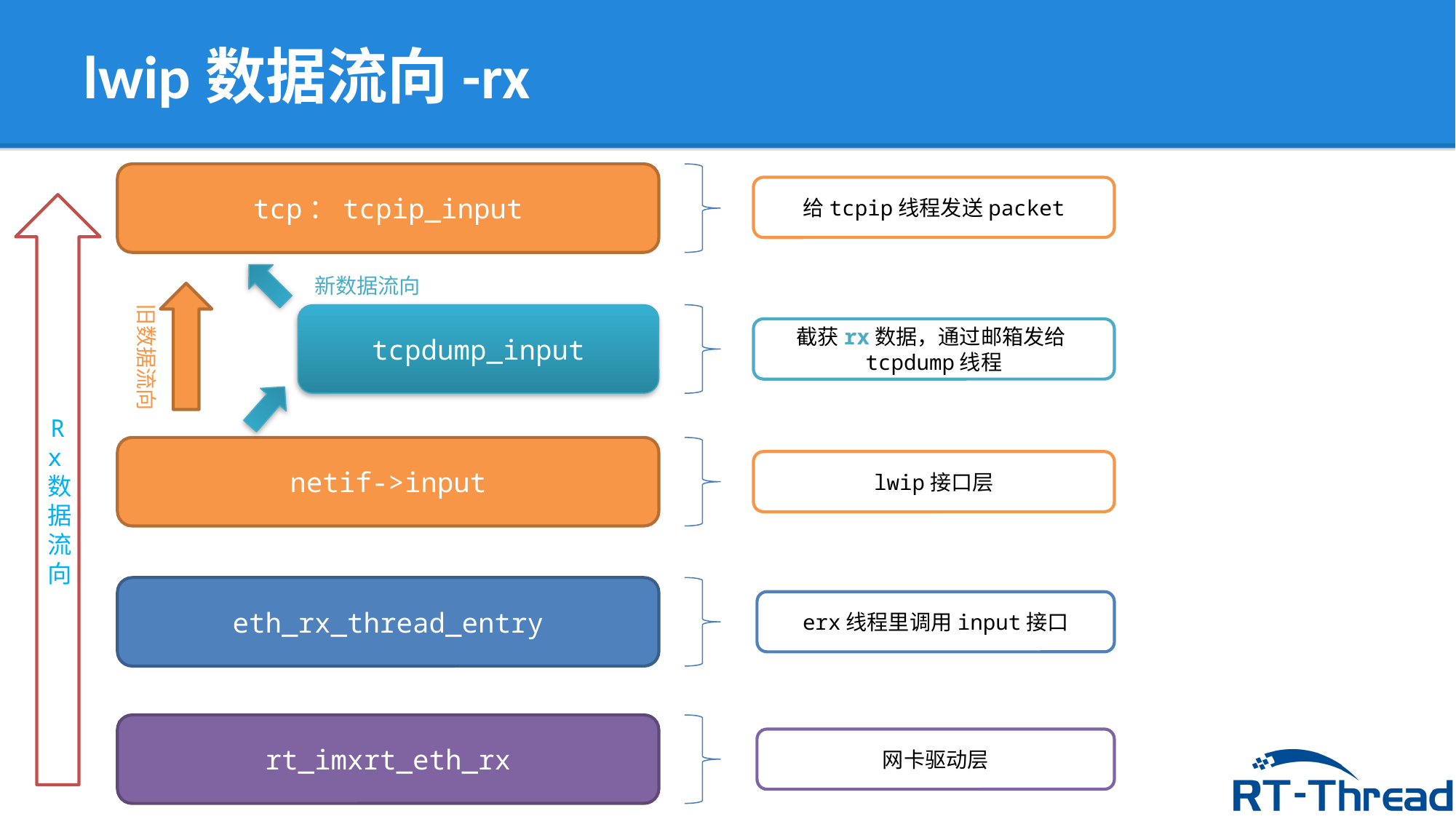

# lwip数据流向-rx
tcp：tcpip_input

给tcpip线程发送packet
Rx数据流向

新数据流向

旧数据流向
tcpdump_input

截获rx数据，通过邮箱发给tcpdump线程

netif->input

lwip接口层
eth_rx_thread_entry

erx线程里调用input接口
rt_imxrt_eth_rx

网卡驱动层